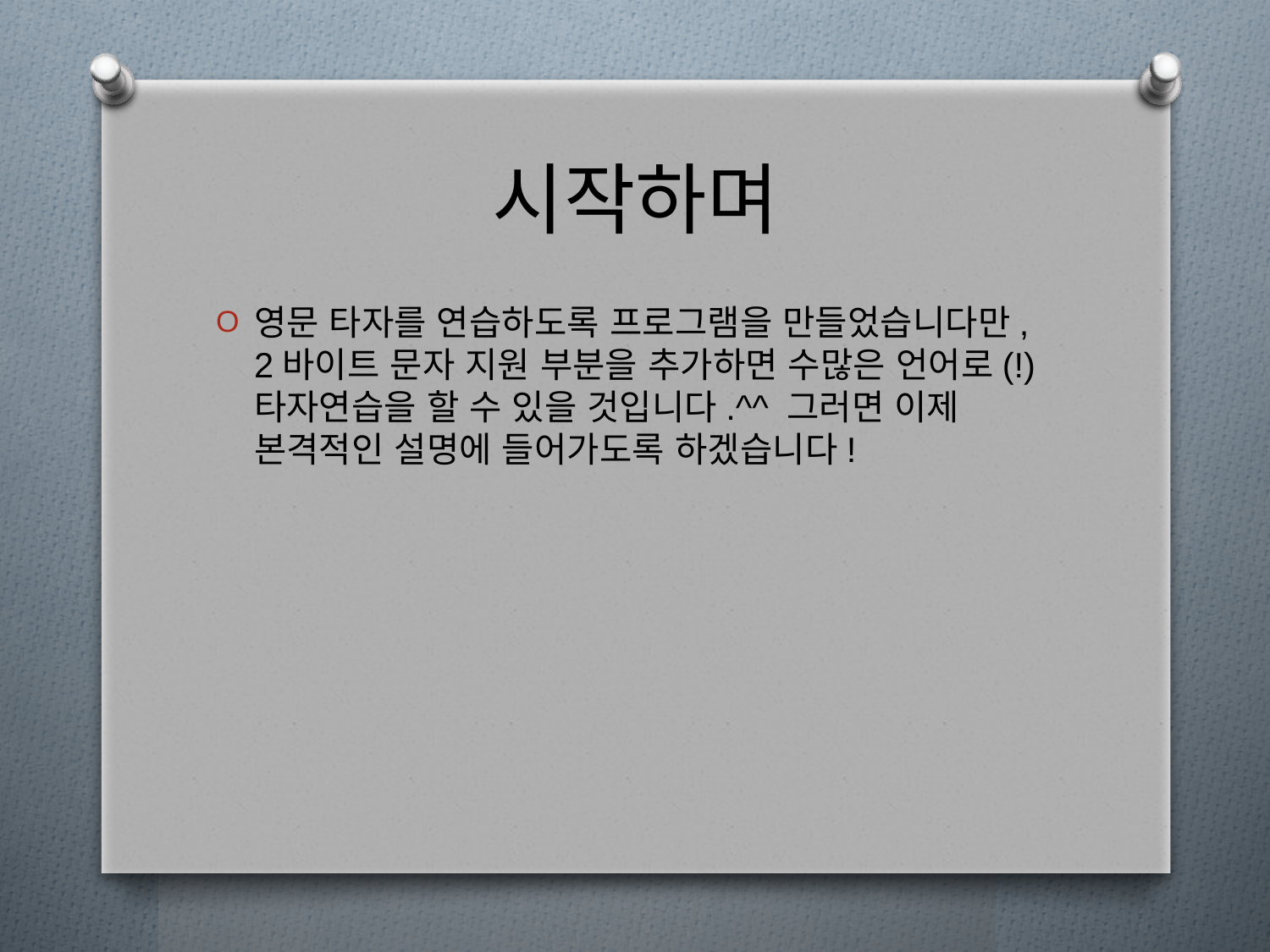

# 시작하며
영문 타자를 연습하도록 프로그램을 만들었습니다만, 2바이트 문자 지원 부분을 추가하면 수많은 언어로(!) 타자연습을 할 수 있을 것입니다.^^ 그러면 이제 본격적인 설명에 들어가도록 하겠습니다!